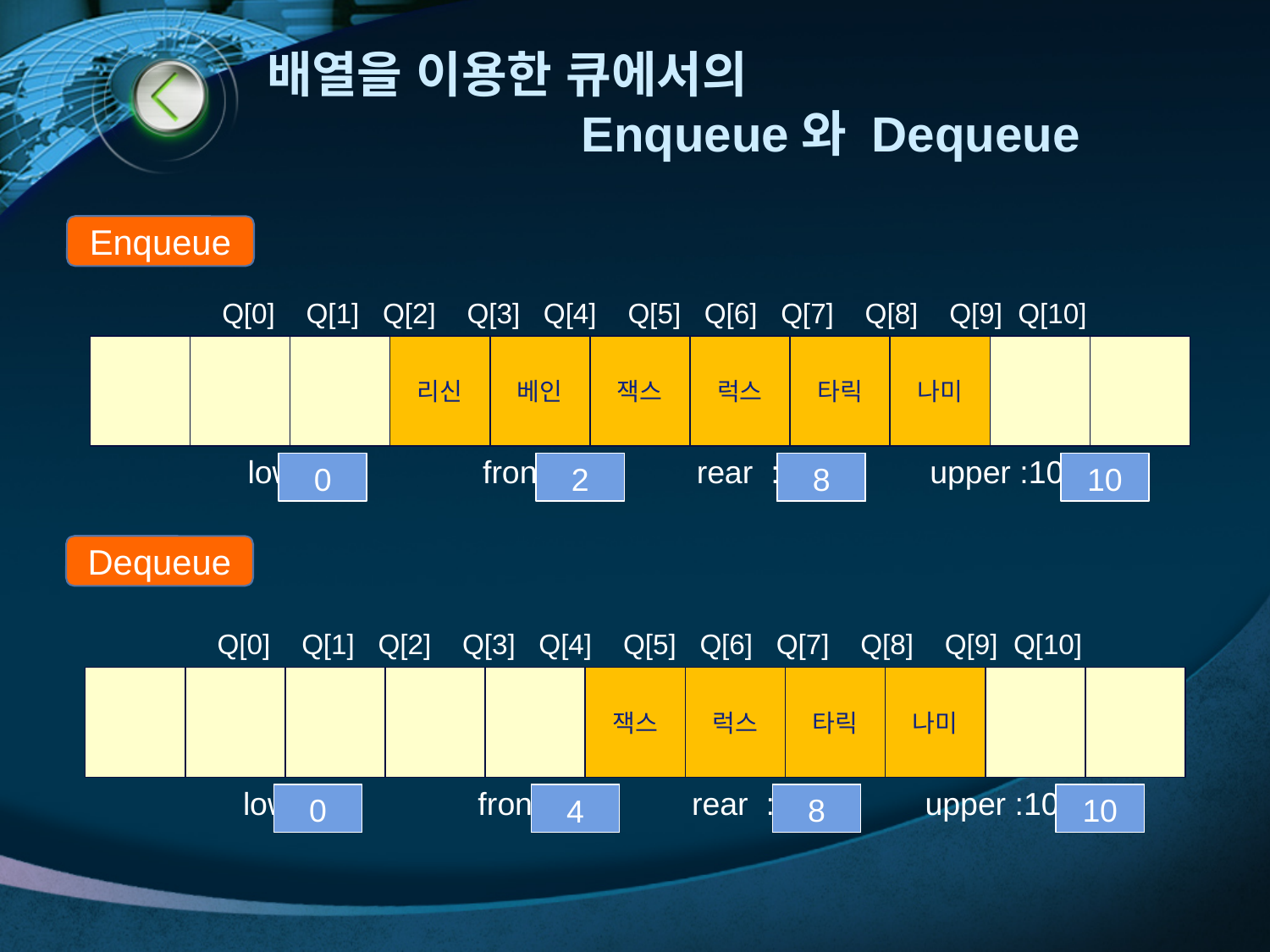

# 배열을 이용한 큐에서의 Enqueue와 Dequeue
Enqueue
Q[0]    Q[1]   Q[2]    Q[3]   Q[4]    Q[5]   Q[6]   Q[7]    Q[8]    Q[9]  Q[10]

리신
베인
잭스
럭스

타릭

나미

lower : 0             front : 2            rear  : 6              upper :10
8
7
10
0
2
6
Dequeue
Q[0]    Q[1]   Q[2]    Q[3]   Q[4]    Q[5]   Q[6]   Q[7]    Q[8]    Q[9]  Q[10]

리신
베인
잭스
럭스

타릭

나미

lower : 0             front : 2            rear  : 6              upper :10
8
7
10
0
2
6

3
4